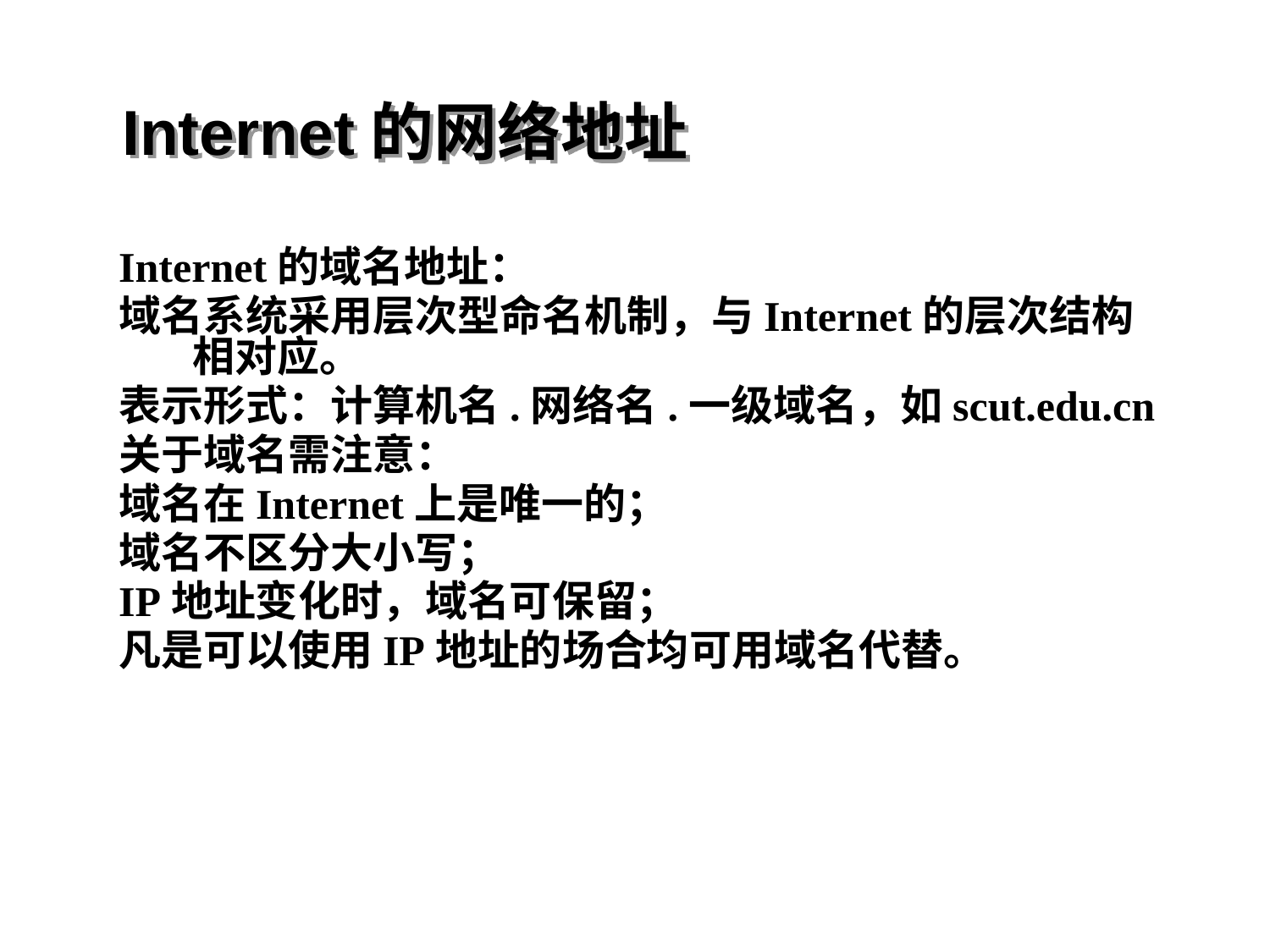

# Internet的网络地址
Internet的域名地址：
域名系统采用层次型命名机制，与Internet的层次结构相对应。
表示形式：计算机名.网络名.一级域名，如scut.edu.cn
关于域名需注意：
域名在Internet上是唯一的；
域名不区分大小写；
IP地址变化时，域名可保留；
凡是可以使用IP地址的场合均可用域名代替。